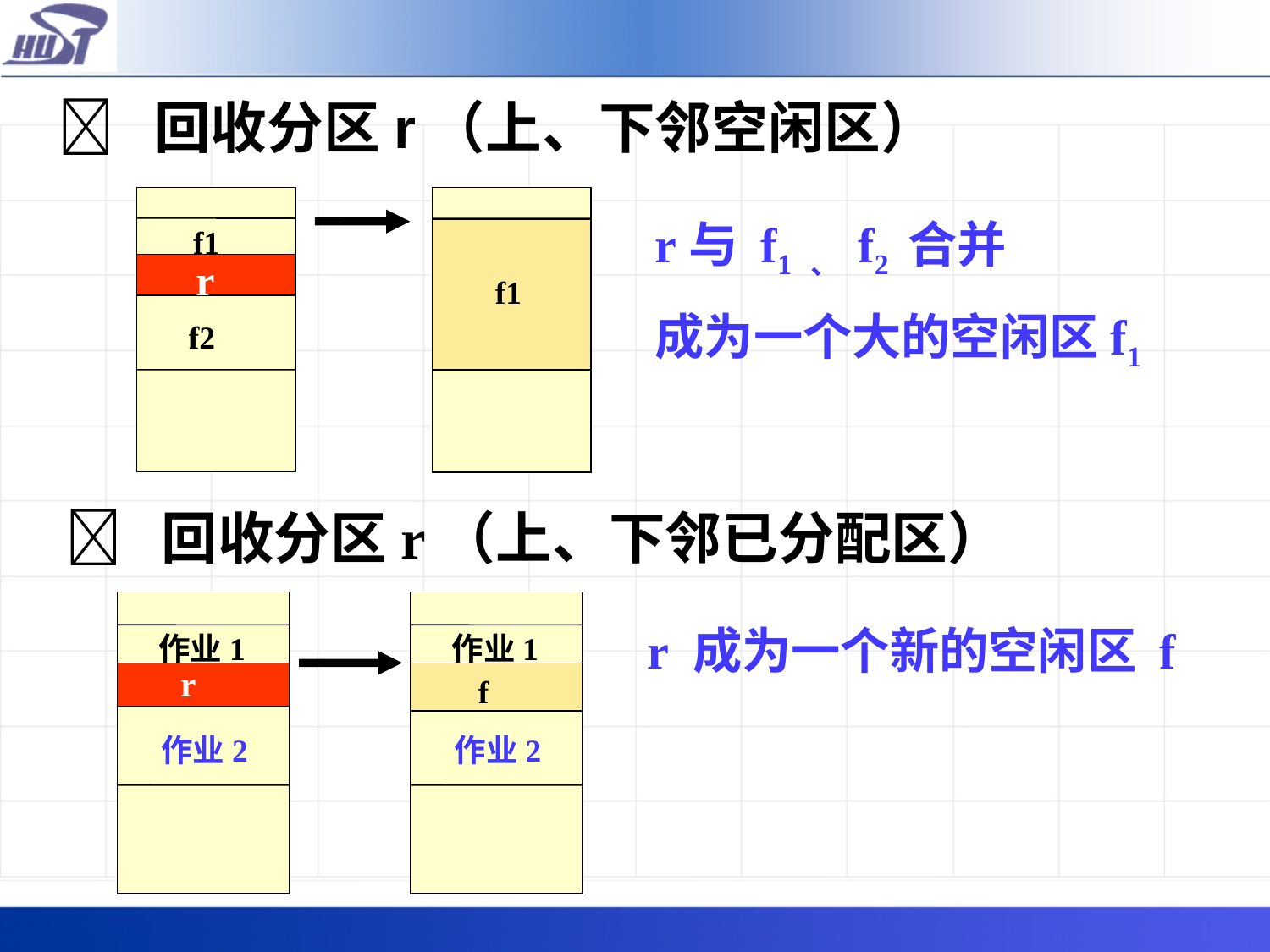

•  回收分区r（上、下邻空闲区）

f1

r

f2

f1

r与 f1 、 f2 合并
成为一个大的空闲区f1

•  回收分区r（上、下邻已分配区）

作业1

r

作业2

作业1

f

作业2

r 成为一个新的空闲区 f